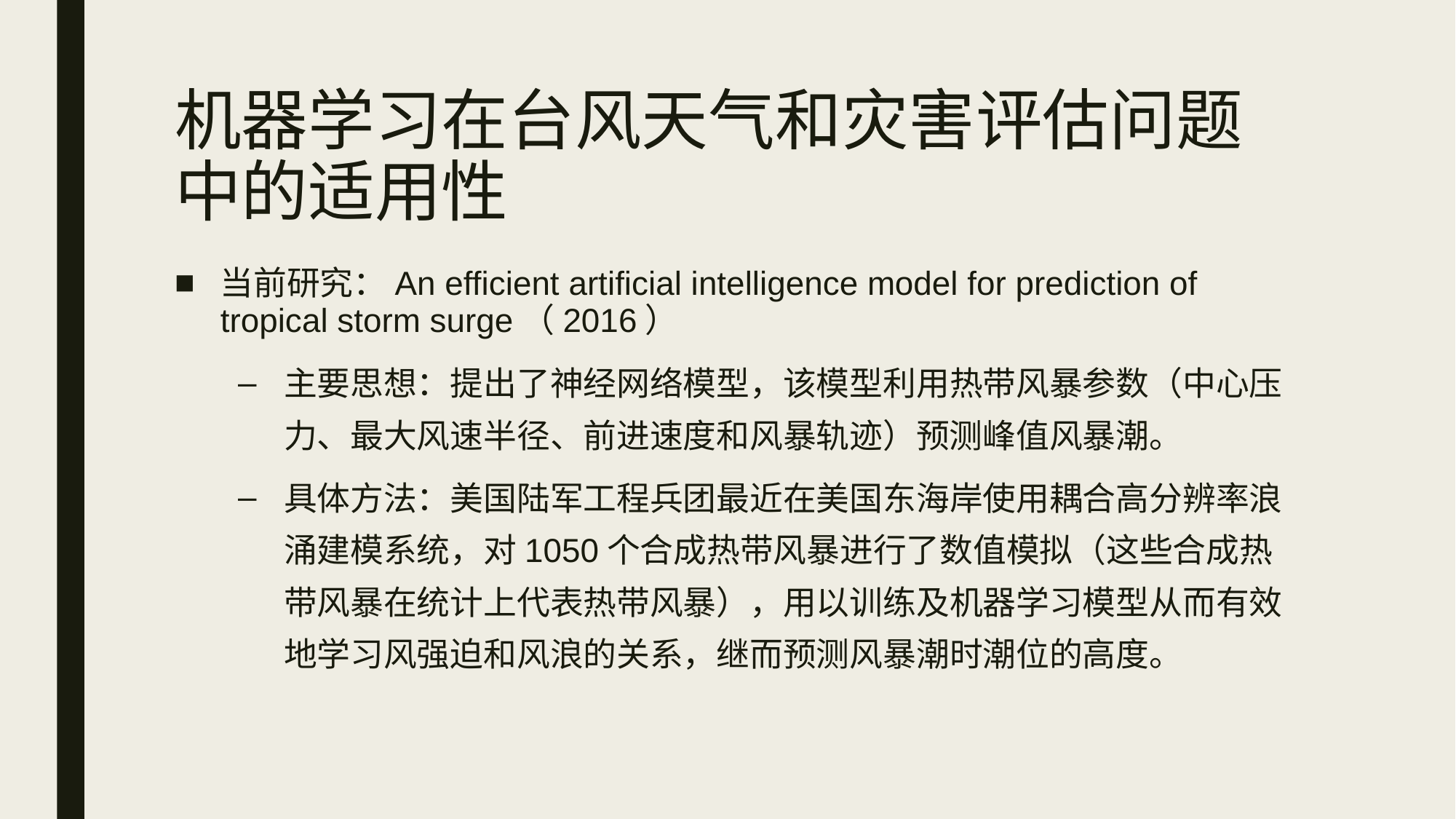

# 机器学习在台风天气和灾害评估问题中的适用性
当前研究：An efficient artificial intelligence model for prediction of tropical storm surge（2016）
主要思想：提出了神经网络模型，该模型利用热带风暴参数（中心压力、最大风速半径、前进速度和风暴轨迹）预测峰值风暴潮。
具体方法：美国陆军工程兵团最近在美国东海岸使用耦合高分辨率浪涌建模系统，对1050个合成热带风暴进行了数值模拟（这些合成热带风暴在统计上代表热带风暴），用以训练及机器学习模型从而有效地学习风强迫和风浪的关系，继而预测风暴潮时潮位的高度。